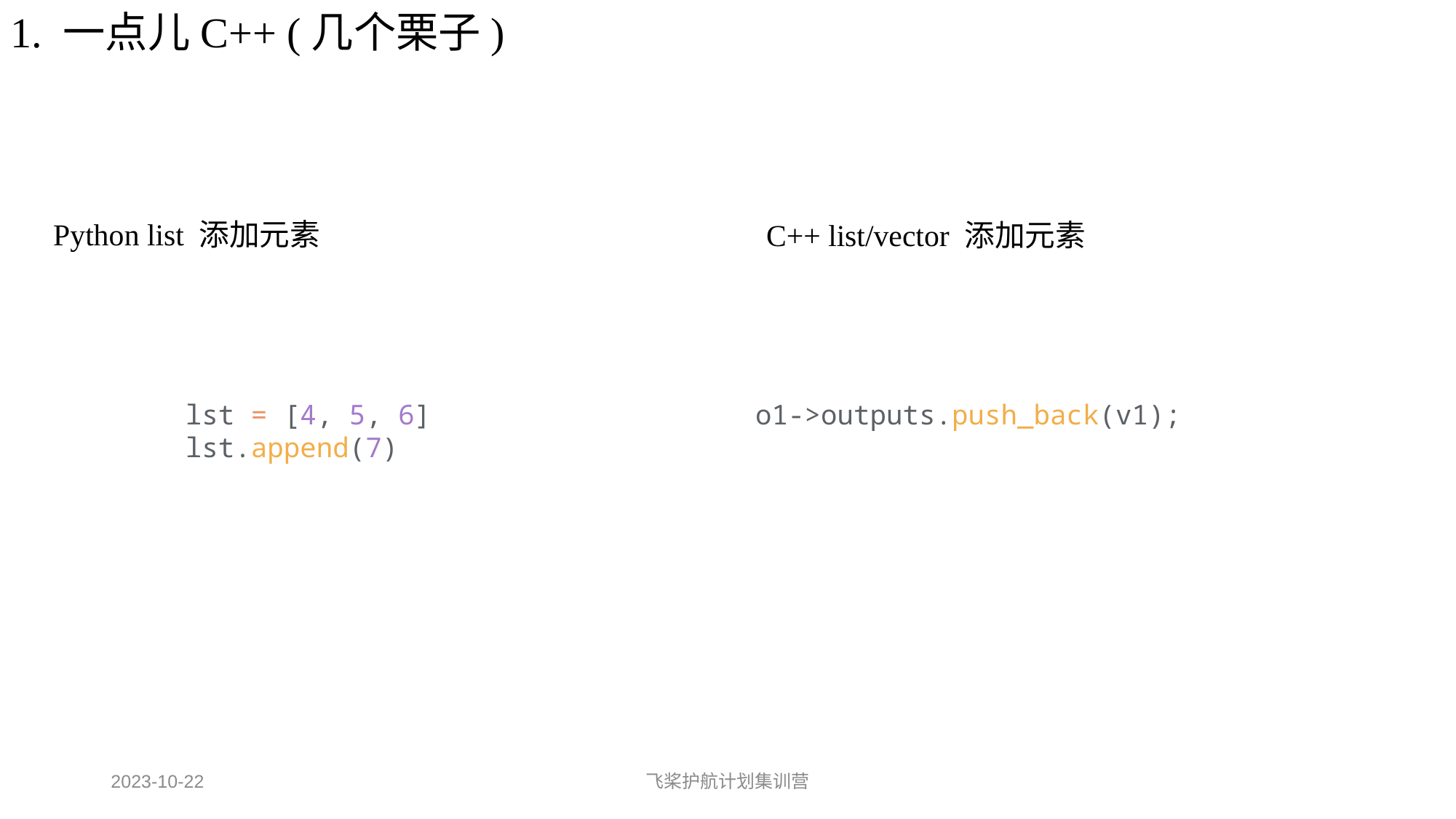

1. 一点儿C++ (几个栗子)
Python list 添加元素
C++ list/vector 添加元素
lst = [4, 5, 6]
lst.append(7)
o1->outputs.push_back(v1);
2023-10-22
飞桨护航计划集训营